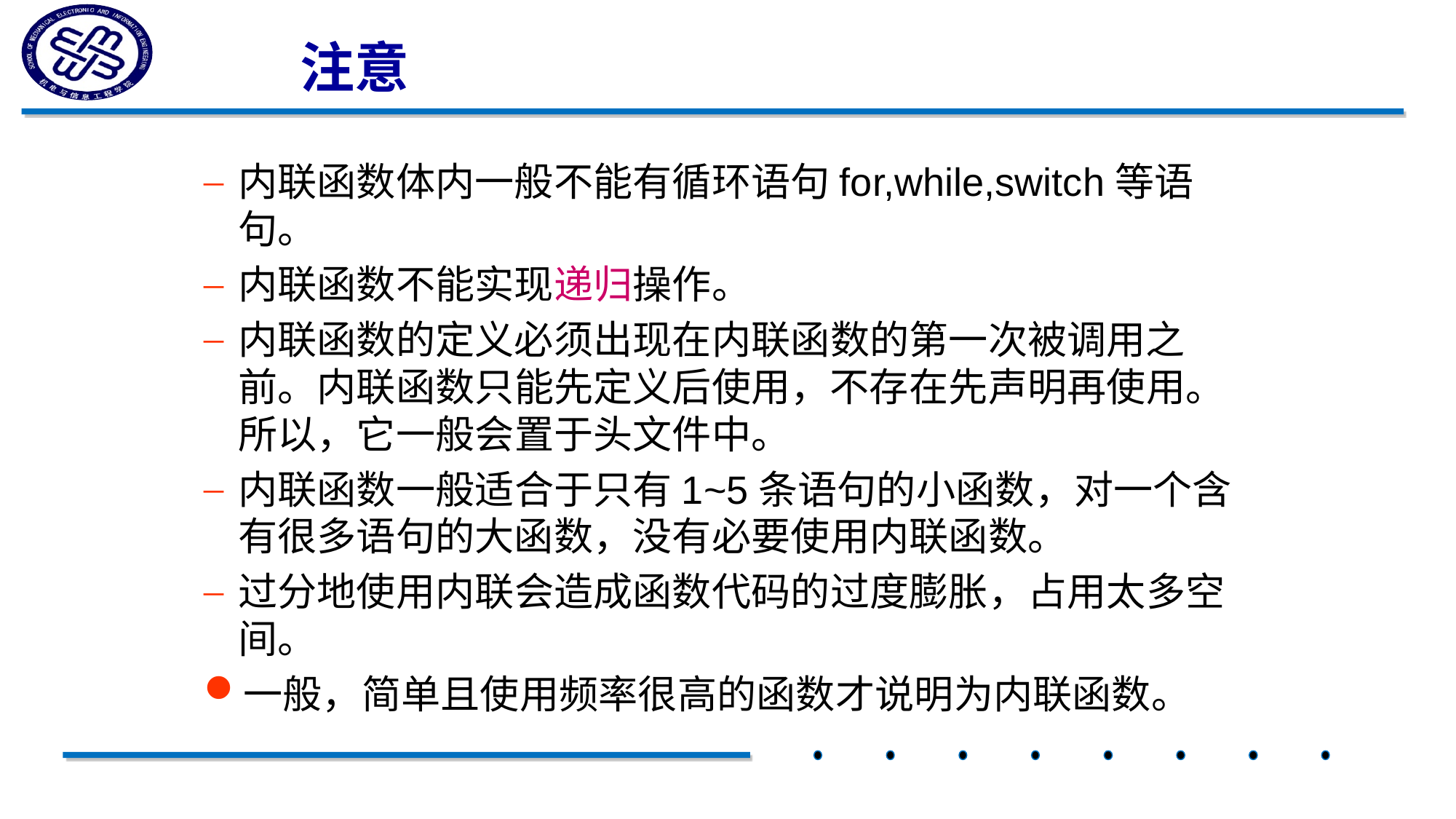

# 注意
内联函数体内一般不能有循环语句for,while,switch等语句。
内联函数不能实现递归操作。
内联函数的定义必须出现在内联函数的第一次被调用之前。内联函数只能先定义后使用，不存在先声明再使用。所以，它一般会置于头文件中。
内联函数一般适合于只有1~5条语句的小函数，对一个含有很多语句的大函数，没有必要使用内联函数。
过分地使用内联会造成函数代码的过度膨胀，占用太多空间。
一般，简单且使用频率很高的函数才说明为内联函数。